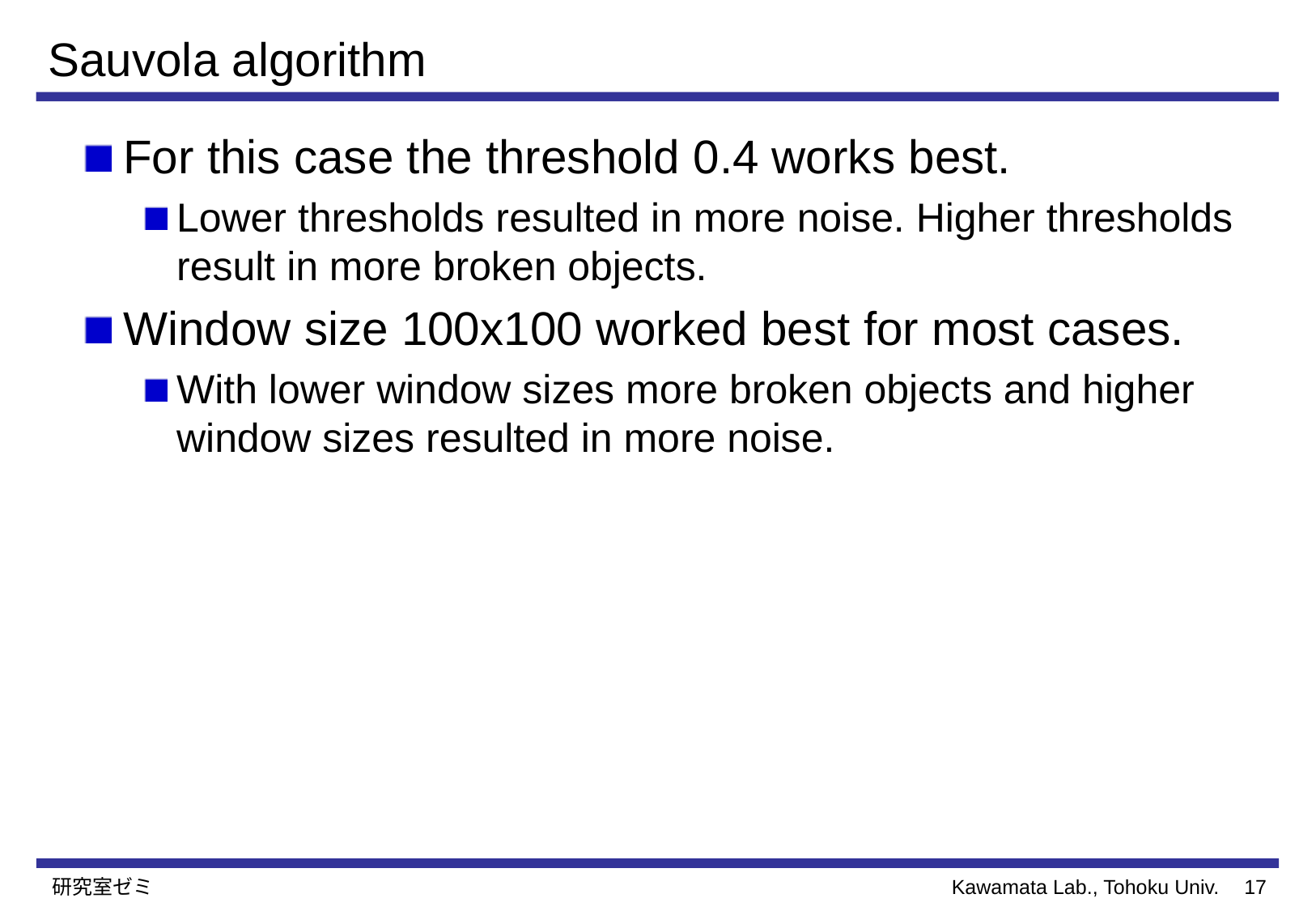

# Sauvola algorithm
For this case the threshold 0.4 works best.
Lower thresholds resulted in more noise. Higher thresholds result in more broken objects.
Window size 100x100 worked best for most cases.
With lower window sizes more broken objects and higher window sizes resulted in more noise.
研究室ゼミ
17